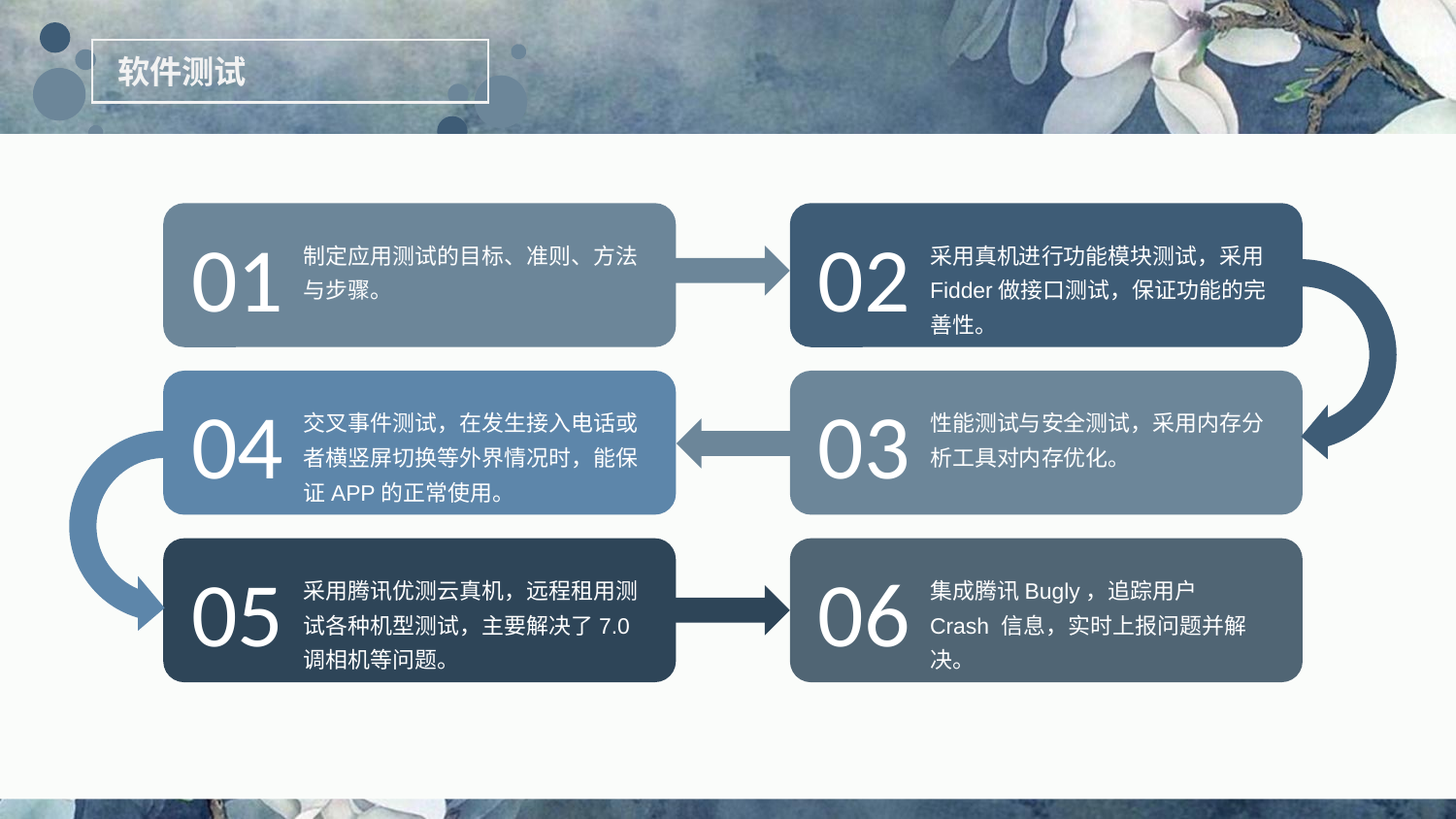

# 软件测试

01
制定应用测试的目标、准则、方法与步骤。

02
采用真机进行功能模块测试，采用Fidder做接口测试，保证功能的完善性。

04
交叉事件测试，在发生接入电话或者横竖屏切换等外界情况时，能保证APP的正常使用。

03
性能测试与安全测试，采用内存分析工具对内存优化。

05
采用腾讯优测云真机，远程租用测试各种机型测试，主要解决了7.0调相机等问题。

06
集成腾讯Bugly，追踪用户 Crash 信息，实时上报问题并解决。